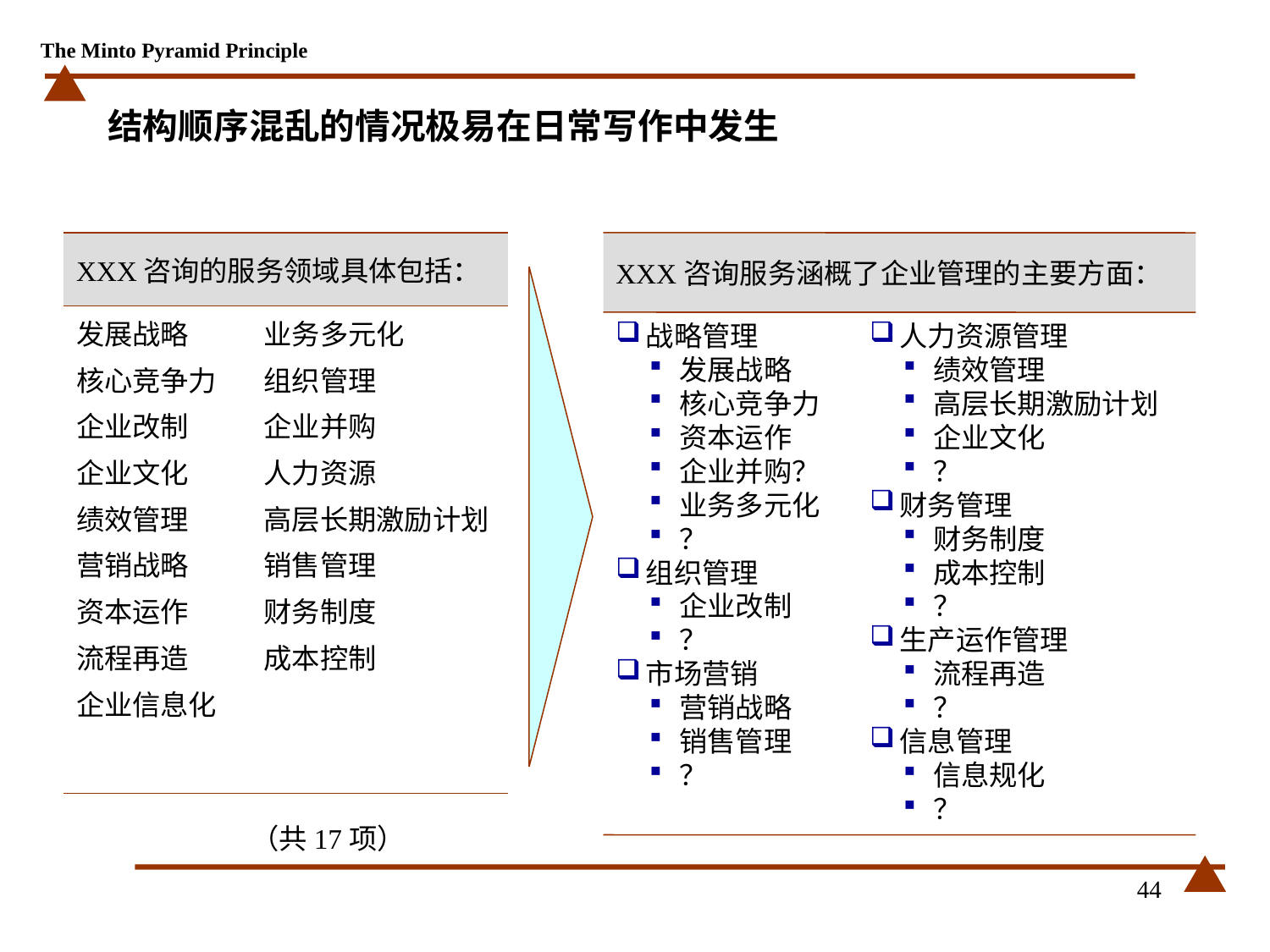

# 结构顺序混乱的情况极易在日常写作中发生
| XXX咨询的服务领域具体包括： |  |
| --- | --- |
| 发展战略 核心竞争力 企业改制 企业文化 绩效管理 营销战略 资本运作 流程再造 企业信息化 | 业务多元化 组织管理 企业并购 人力资源 高层长期激励计划 销售管理 财务制度 成本控制 |
XXX咨询服务涵概了企业管理的主要方面：

战略管理
发展战略
核心竞争力
资本运作
企业并购？
业务多元化
？
组织管理
企业改制
？
市场营销
营销战略
销售管理
？

人力资源管理
绩效管理
高层长期激励计划
企业文化
？
财务管理
财务制度
成本控制
？
生产运作管理
流程再造
？
信息管理
信息规化
？

（共17项）
44